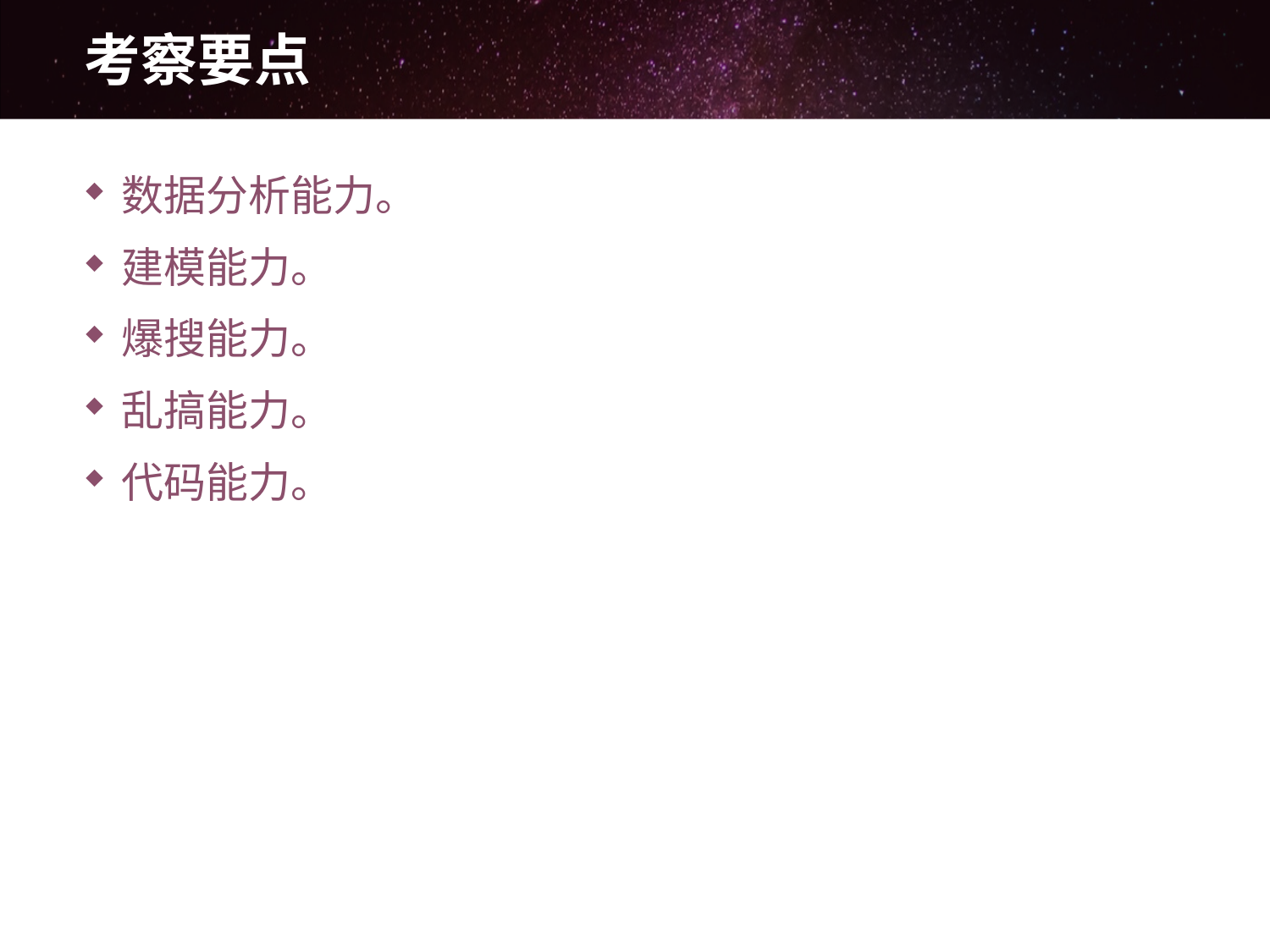

# 考察要点
数据分析能力。
建模能力。
爆搜能力。
乱搞能力。
代码能力。